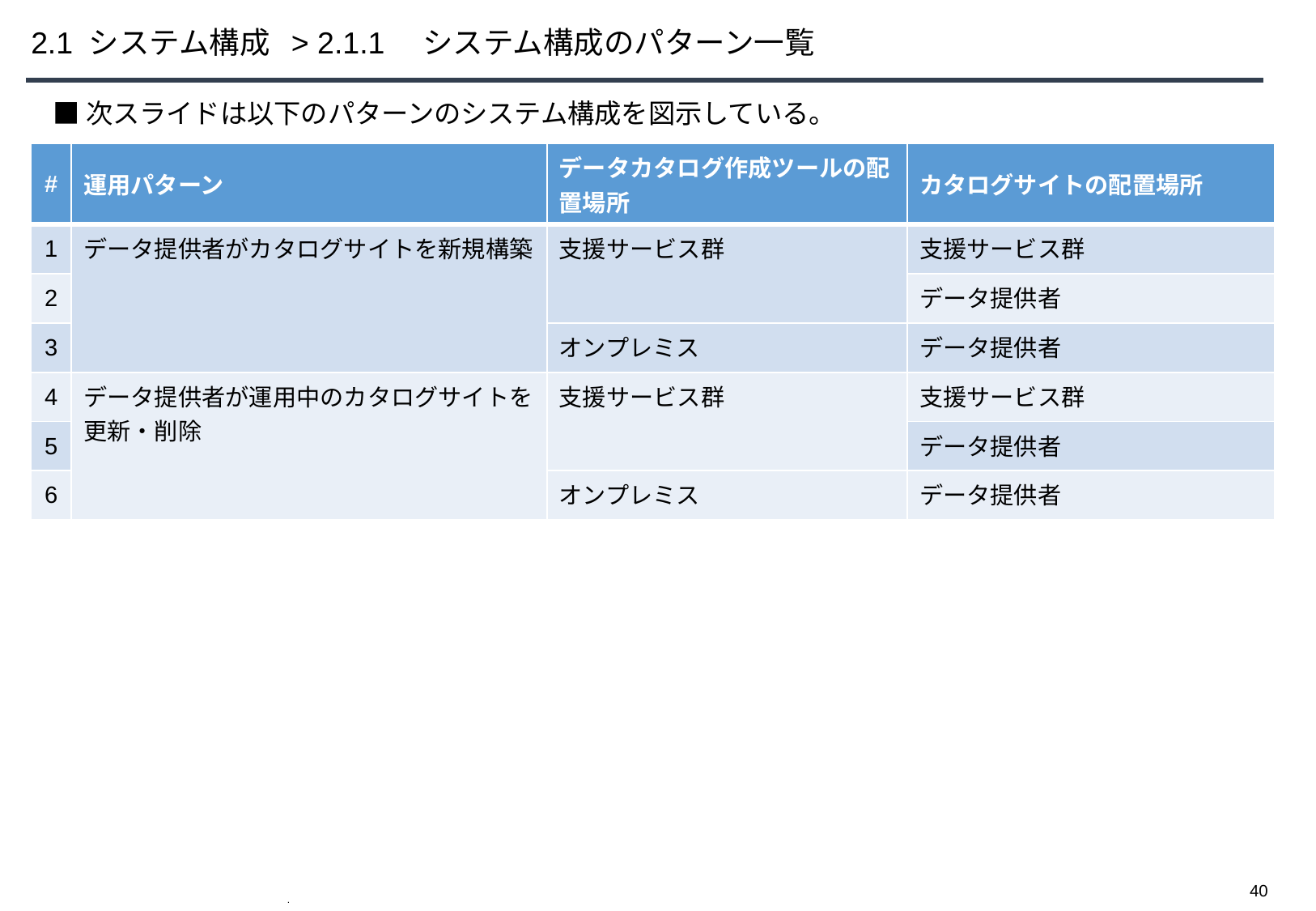

# 2.1 システム構成  > 2.1.1　システム構成のパターン一覧
■次スライドは以下のパターンのシステム構成を図示している。
| # | 運用パターン | データカタログ作成ツールの配置場所 | カタログサイトの配置場所 |
| --- | --- | --- | --- |
| 1 | データ提供者がカタログサイトを新規構築 | 支援サービス群 | 支援サービス群 |
| 2 |  |  | データ提供者 |
| 3 |  | オンプレミス | データ提供者 |
| 4 | データ提供者が運用中のカタログサイトを更新・削除 | 支援サービス群 | 支援サービス群 |
| 5 |  |  | データ提供者 |
| 6 |  | オンプレミス | データ提供者 |